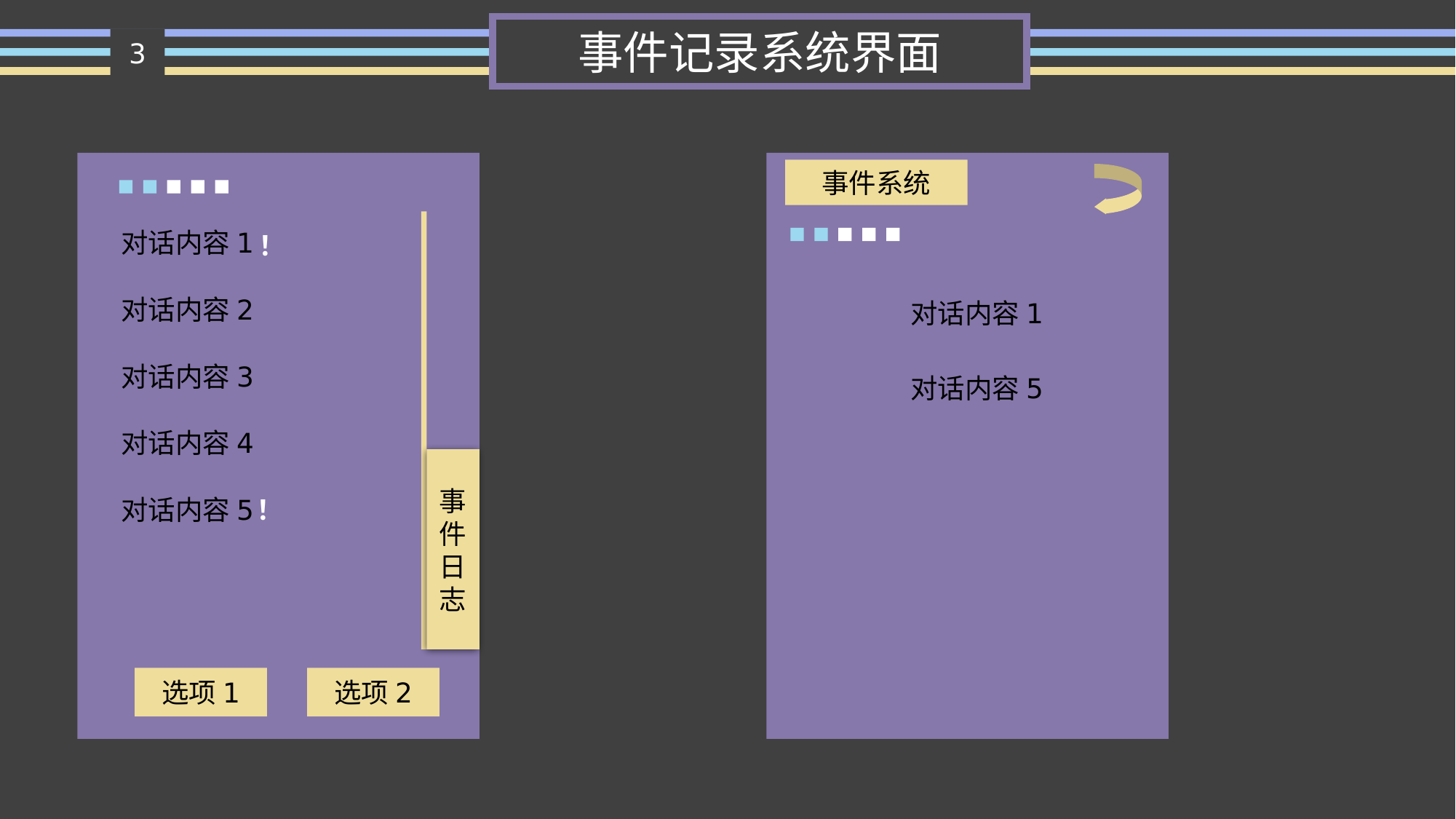

事件记录系统界面

3

事件系统

对话内容1
！

对话内容2
对话内容1
对话内容3
对话内容5
对话内容4
事件日志
对话内容5
！
选项1
选项2